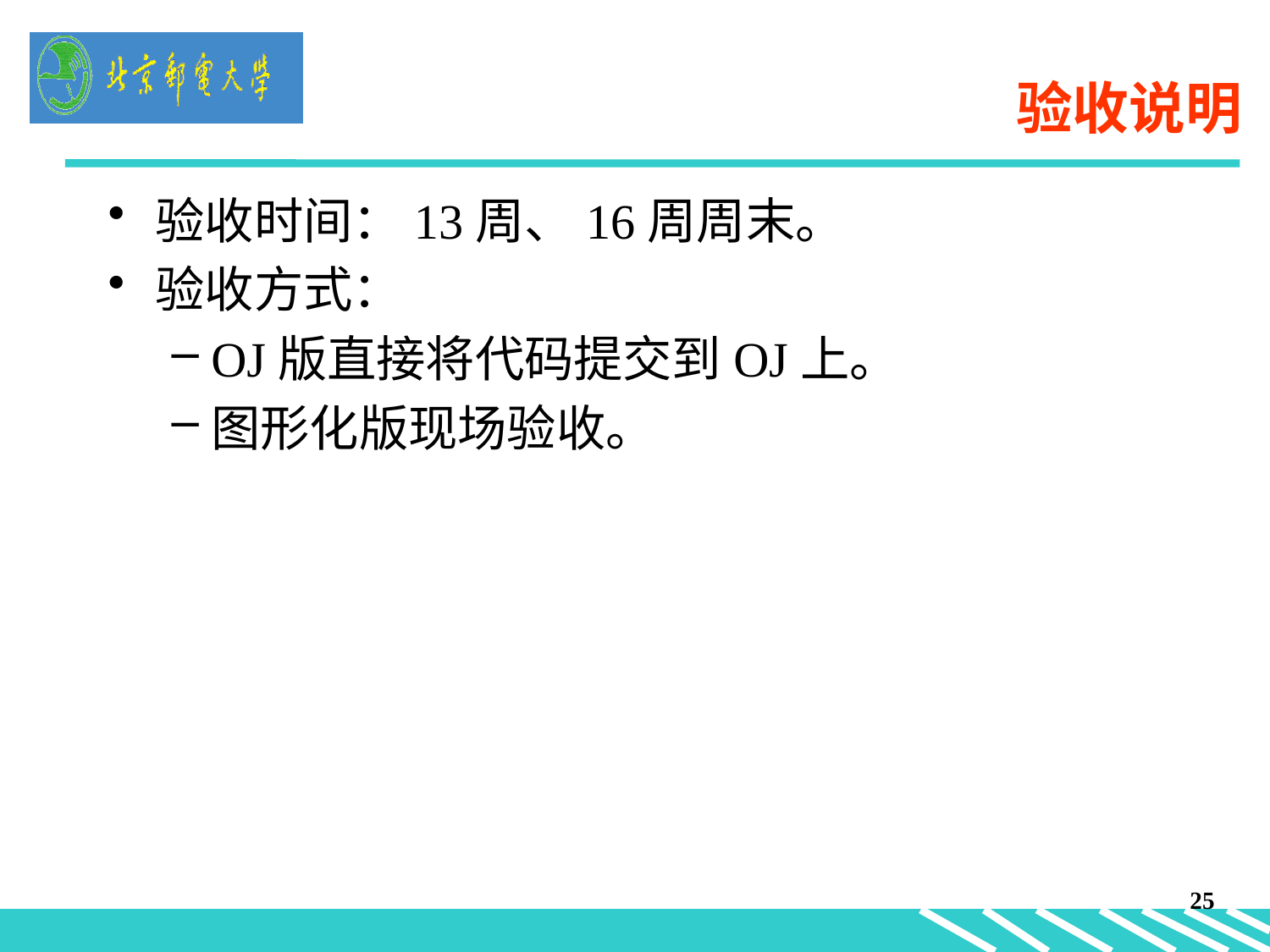

# 验收说明
验收时间：13周、16周周末。
验收方式：
OJ版直接将代码提交到OJ上。
图形化版现场验收。

25